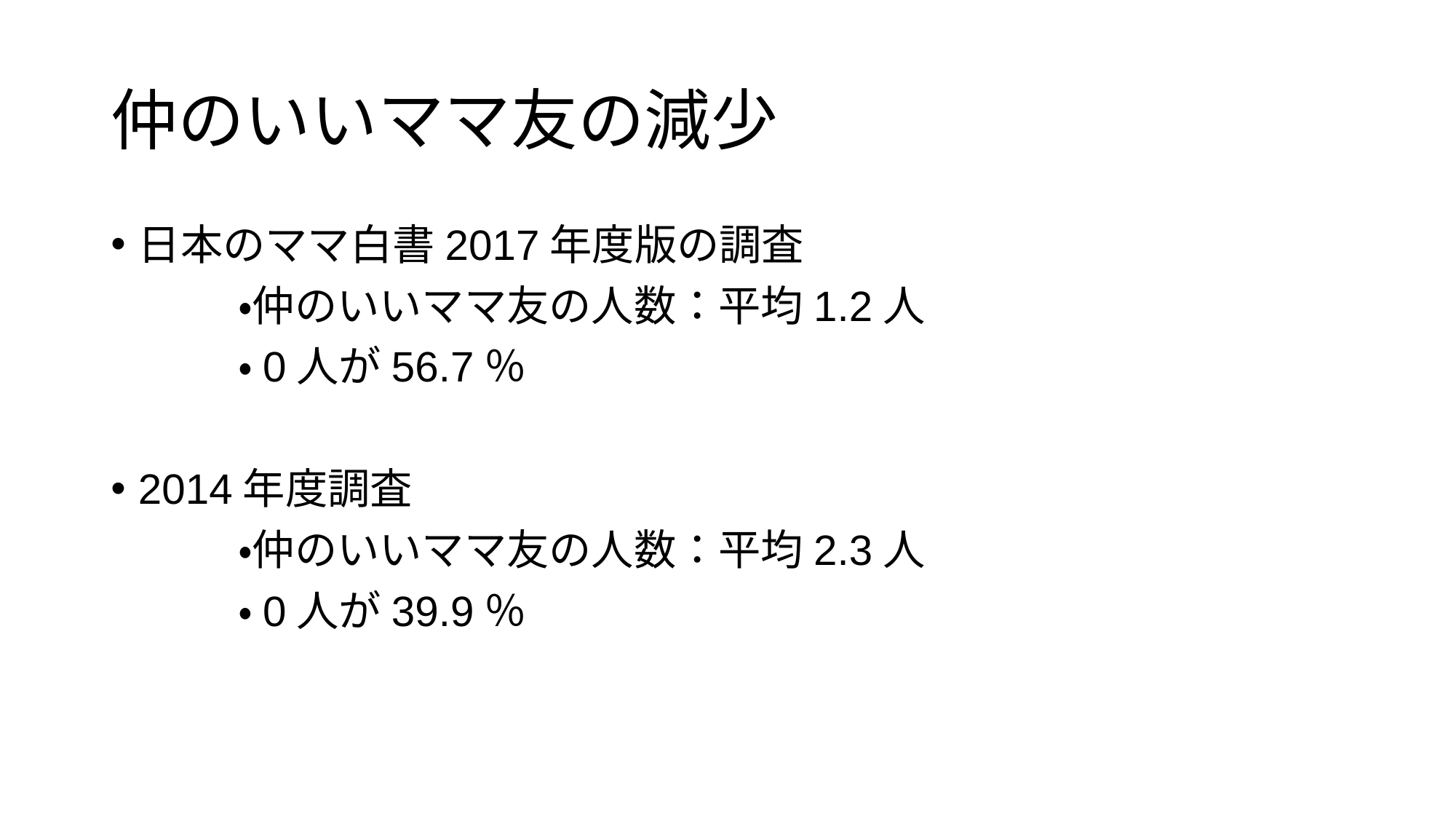

# 仲のいいママ友の減少
日本のママ白書2017年度版の調査
　　　・仲のいいママ友の人数：平均1.2人
　　　・0人が56.7％

2014年度調査
　　　・仲のいいママ友の人数：平均2.3人
　　　・0人が39.9％